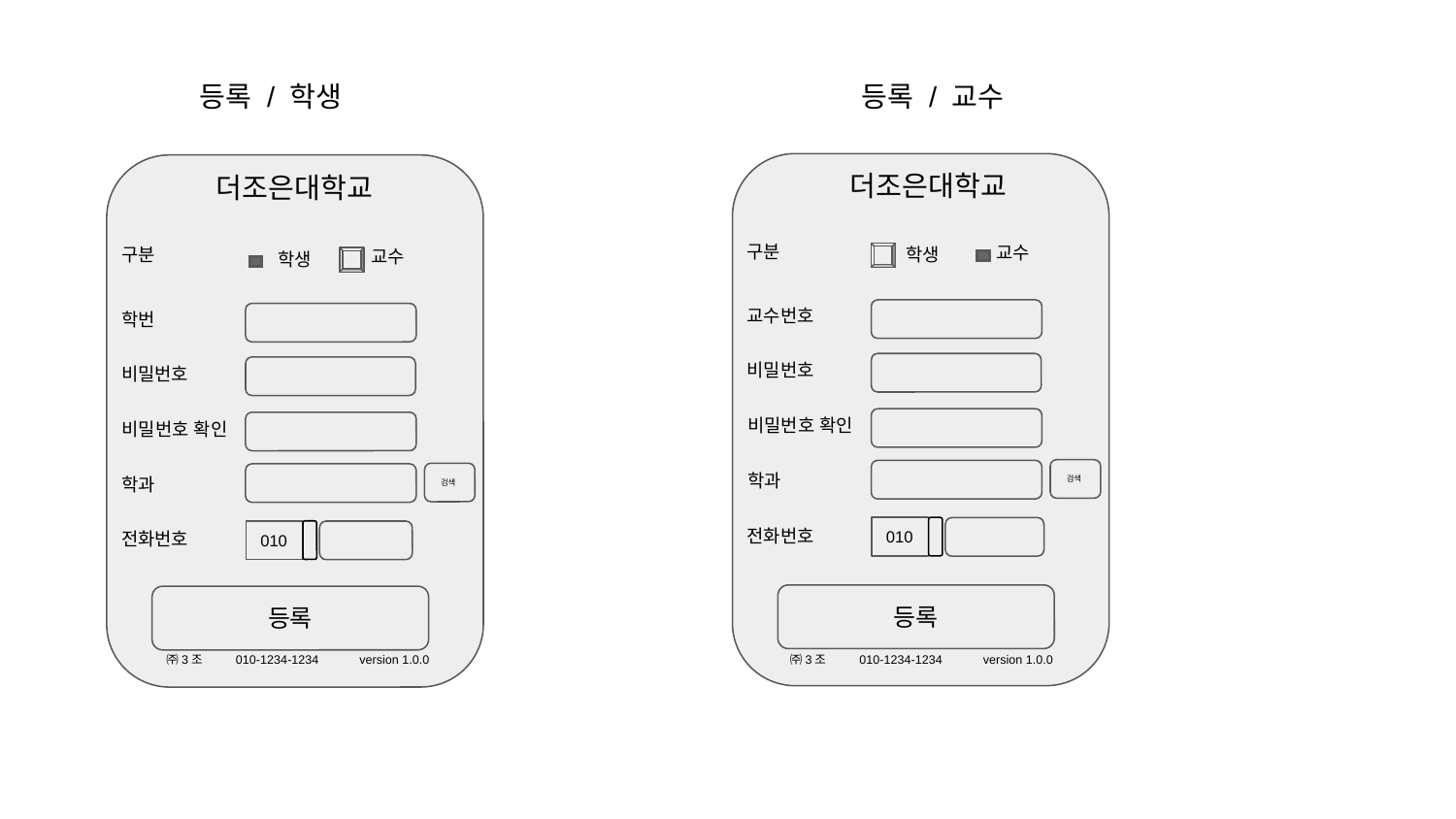

등록 / 학생
등록 / 교수

더조은대학교

더조은대학교
구분
교수

학생

구분
교수

학생

교수번호
학번

비밀번호
비밀번호

비밀번호 확인
비밀번호 확인

학과
검색

학과
검색

전화번호
전화번호
010

010

등록
등록
㈜3조         010-1234-1234            version 1.0.0
㈜3조         010-1234-1234            version 1.0.0